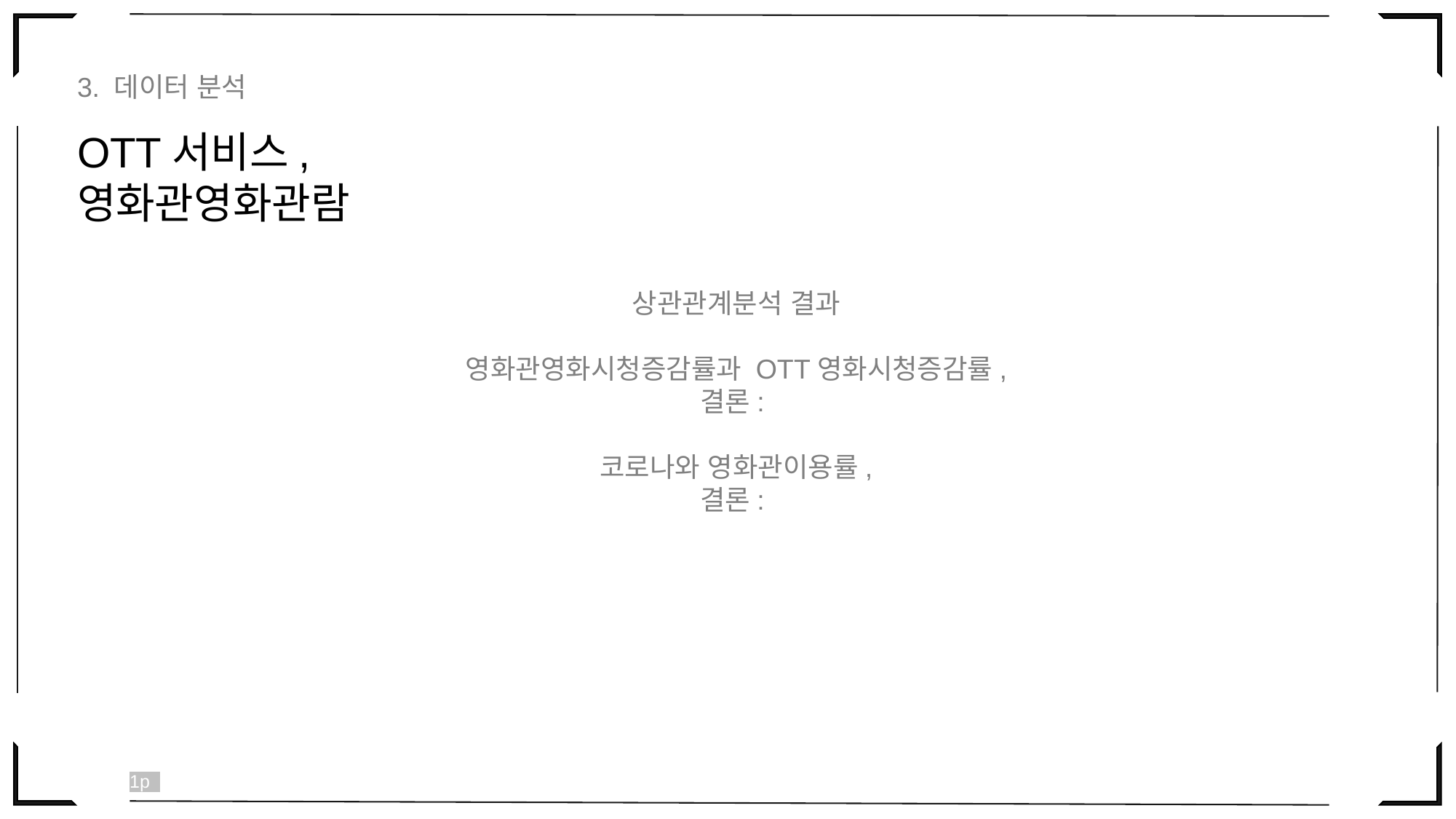

3. 데이터 분석
OTT서비스, 영화관영화관람
상관관계분석 결과

영화관영화시청증감률과 OTT영화시청증감률,
결론:

코로나와 영화관이용률,
결론:

1p